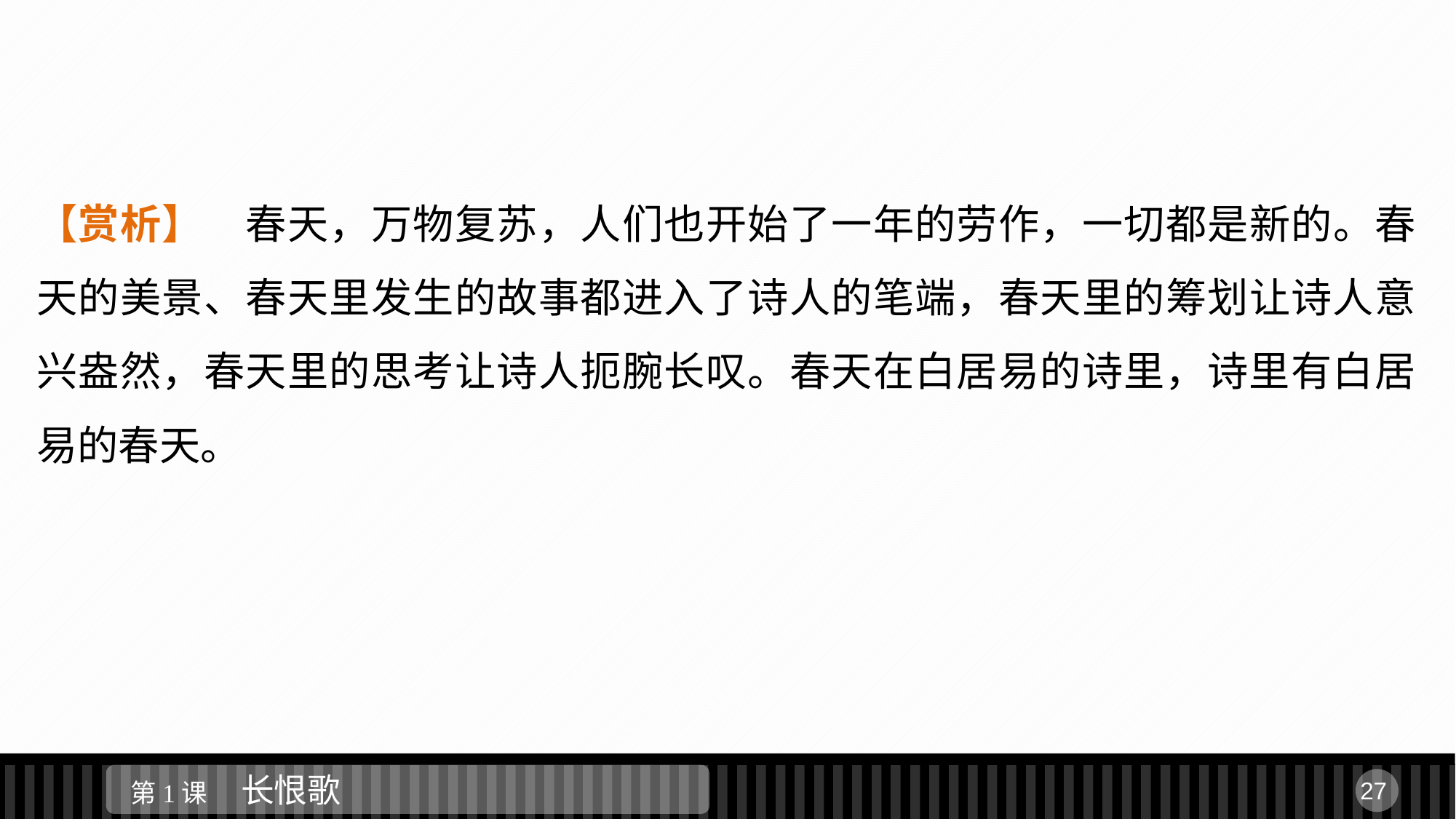

【赏析】　春天，万物复苏，人们也开始了一年的劳作，一切都是新的。春天的美景、春天里发生的故事都进入了诗人的笔端，春天里的筹划让诗人意兴盎然，春天里的思考让诗人扼腕长叹。春天在白居易的诗里，诗里有白居易的春天。